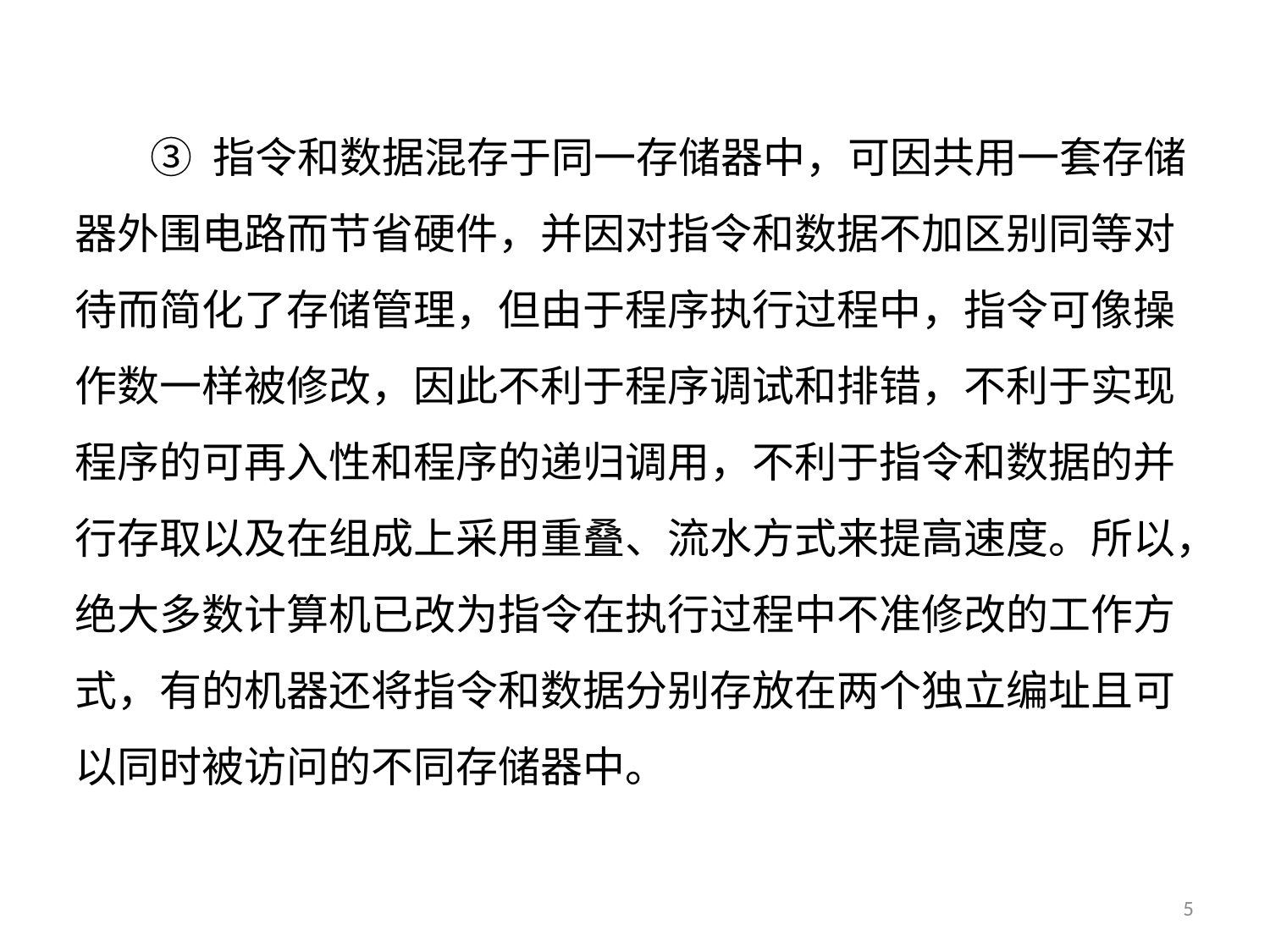

③ 指令和数据混存于同一存储器中，可因共用一套存储器外围电路而节省硬件，并因对指令和数据不加区别同等对待而简化了存储管理，但由于程序执行过程中，指令可像操作数一样被修改，因此不利于程序调试和排错，不利于实现程序的可再入性和程序的递归调用，不利于指令和数据的并行存取以及在组成上采用重叠、流水方式来提高速度。所以，绝大多数计算机已改为指令在执行过程中不准修改的工作方式，有的机器还将指令和数据分别存放在两个独立编址且可以同时被访问的不同存储器中。
5